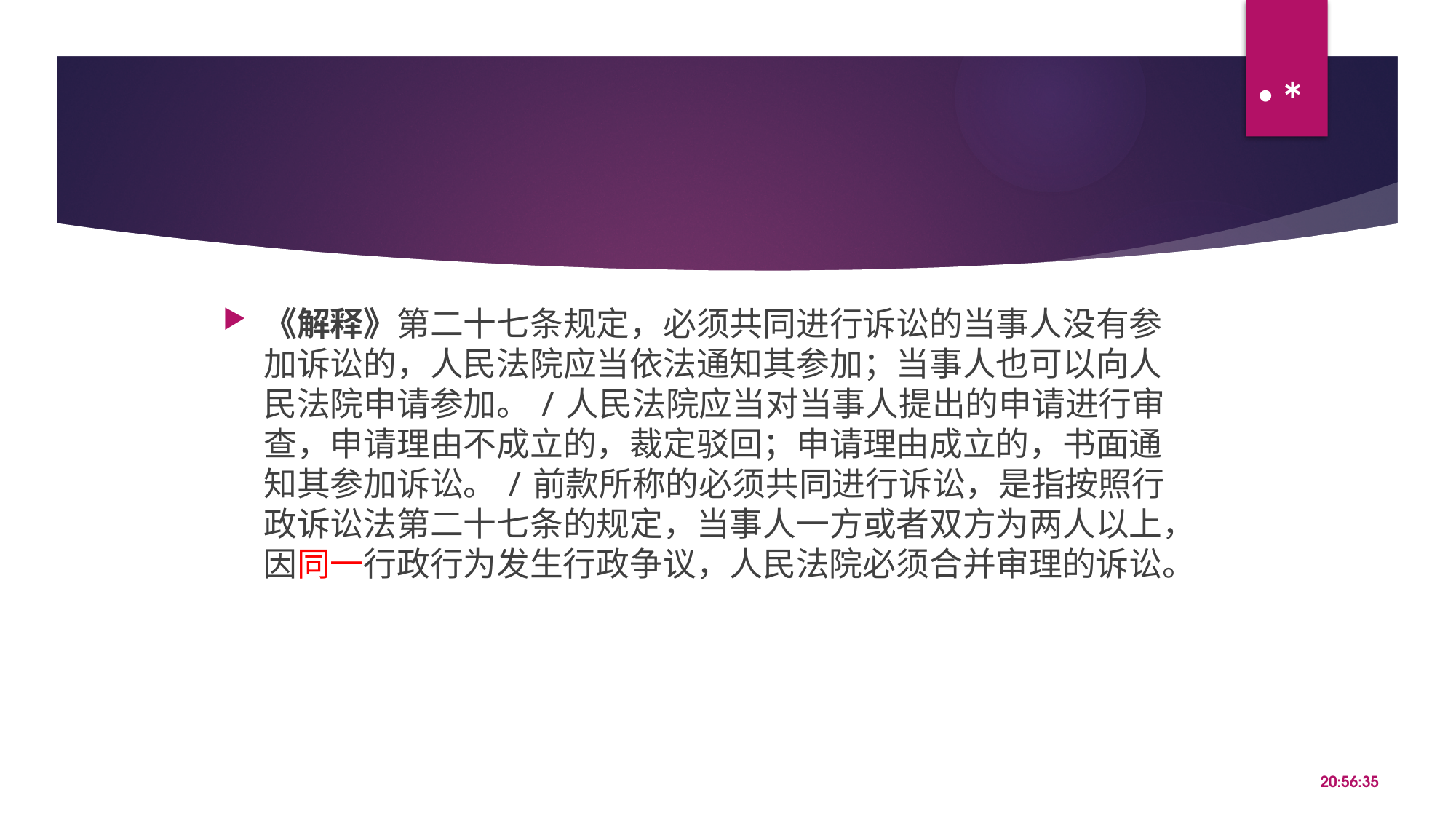

*
#
《解释》第二十七条规定，必须共同进行诉讼的当事人没有参加诉讼的，人民法院应当依法通知其参加；当事人也可以向人民法院申请参加。/人民法院应当对当事人提出的申请进行审查，申请理由不成立的，裁定驳回；申请理由成立的，书面通知其参加诉讼。/前款所称的必须共同进行诉讼，是指按照行政诉讼法第二十七条的规定，当事人一方或者双方为两人以上，因同一行政行为发生行政争议，人民法院必须合并审理的诉讼。

20:56:35